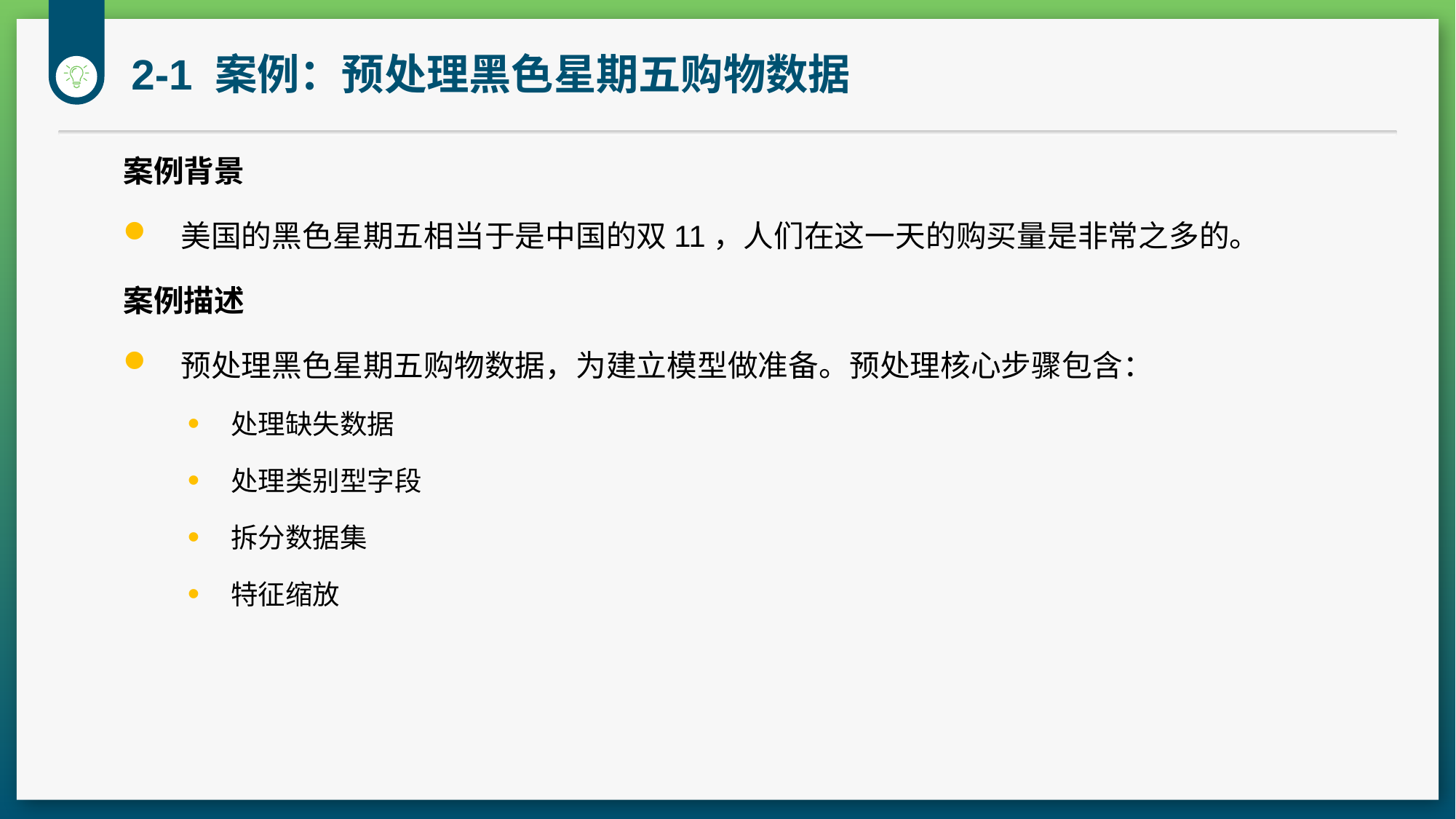

2-1 案例：预处理黑色星期五购物数据

案例背景
美国的黑色星期五相当于是中国的双11，人们在这一天的购买量是非常之多的。
案例描述
预处理黑色星期五购物数据，为建立模型做准备。预处理核心步骤包含：
处理缺失数据
处理类别型字段
拆分数据集
特征缩放